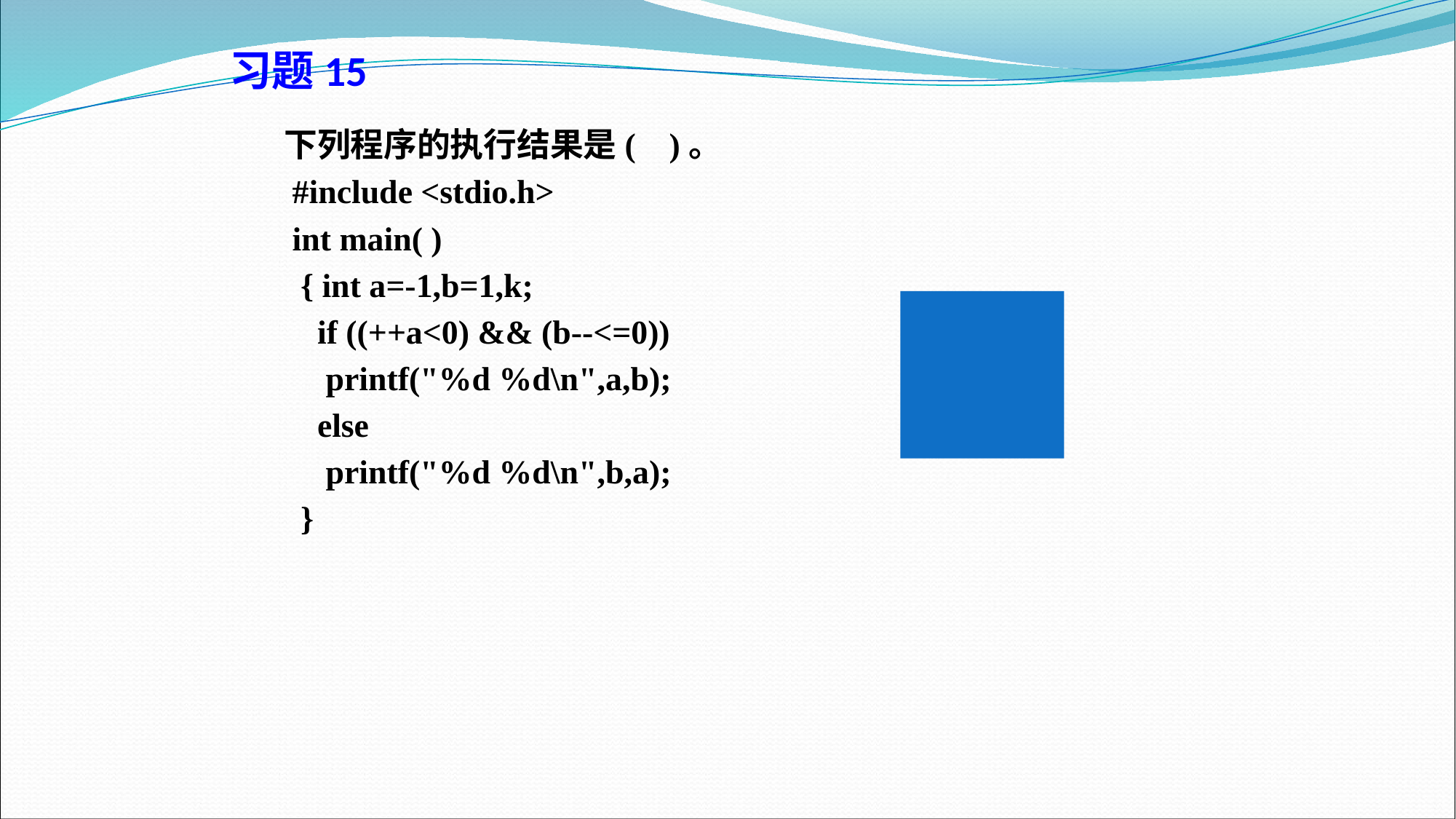

# 习题15
下列程序的执行结果是(    )。
 #include <stdio.h>
 int main( )
  { int a=-1,b=1,k;
    if ((++a<0) && (b--<=0))
     printf("%d %d\n",a,b);
    else
     printf("%d %d\n",b,a);
  }
答案：
       1    0